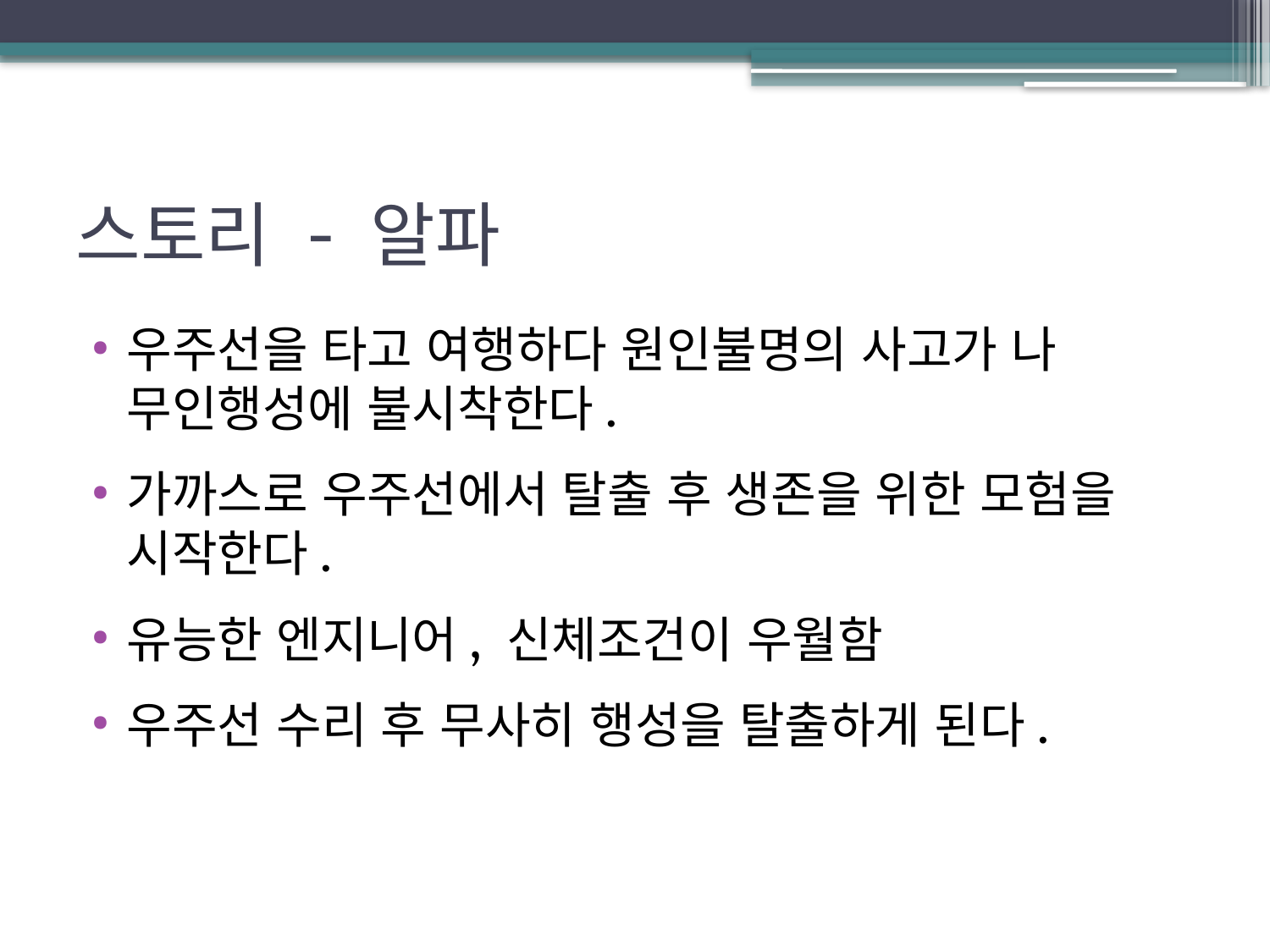

# 스토리 - 알파
우주선을 타고 여행하다 원인불명의 사고가 나 무인행성에 불시착한다.
가까스로 우주선에서 탈출 후 생존을 위한 모험을 시작한다.
유능한 엔지니어, 신체조건이 우월함
우주선 수리 후 무사히 행성을 탈출하게 된다.